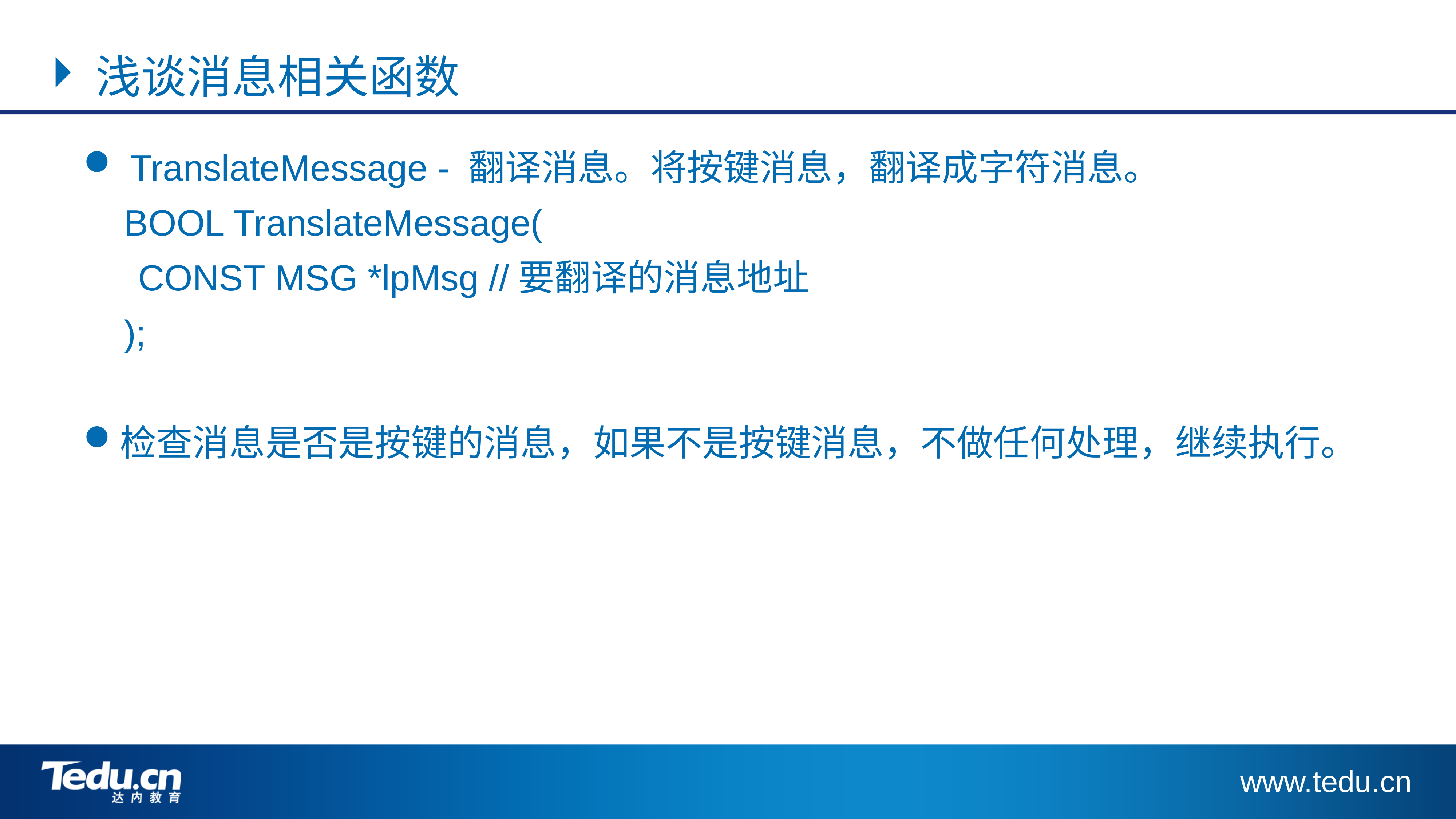

浅谈消息相关函数
 TranslateMessage - 翻译消息。将按键消息，翻译成字符消息。
    BOOL TranslateMessage(
    	CONST MSG *lpMsg //要翻译的消息地址
    );

检查消息是否是按键的消息，如果不是按键消息，不做任何处理，继续执行。